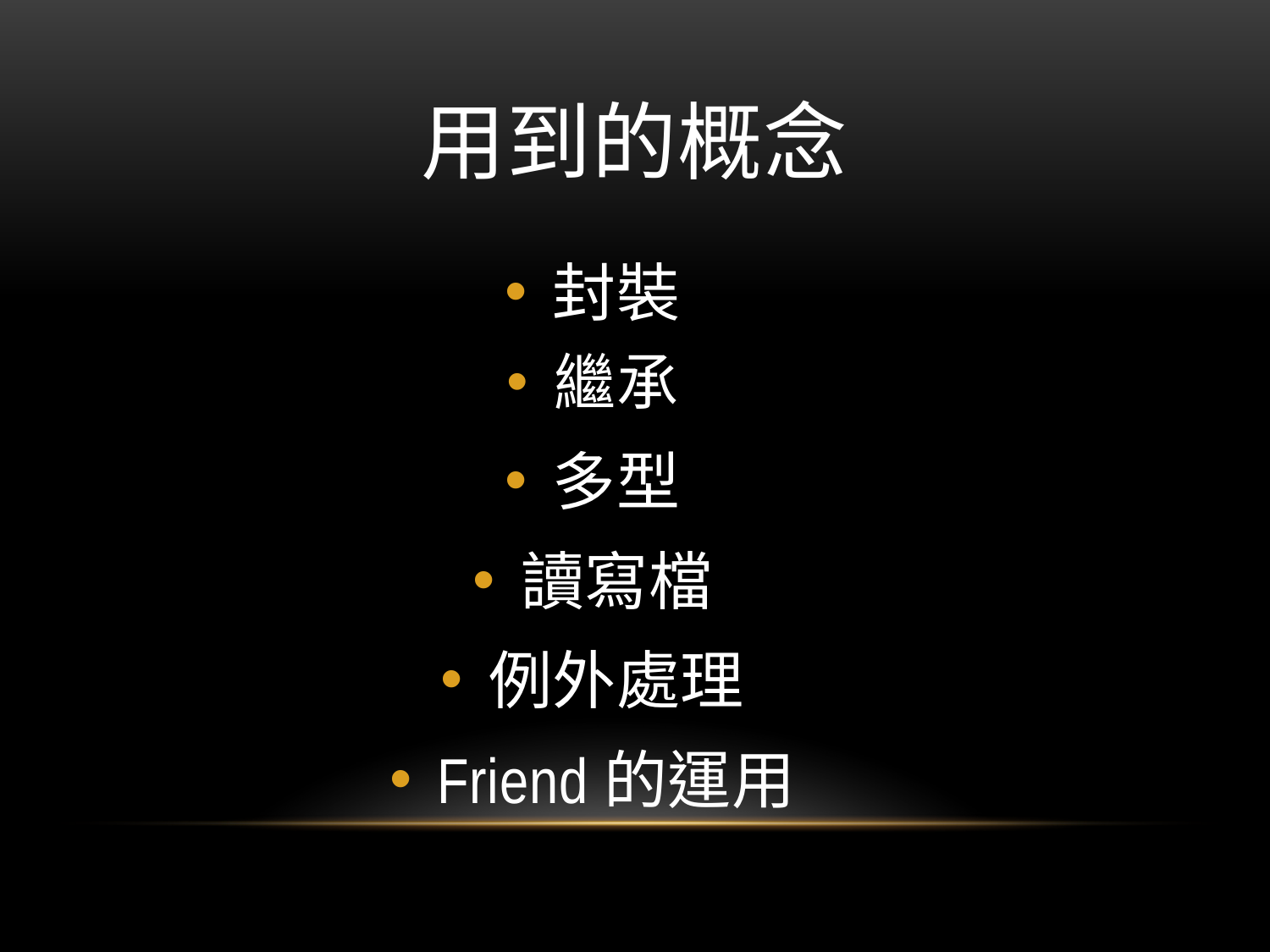

# 用到的概念
封裝
繼承
多型
讀寫檔
例外處理
Friend的運用